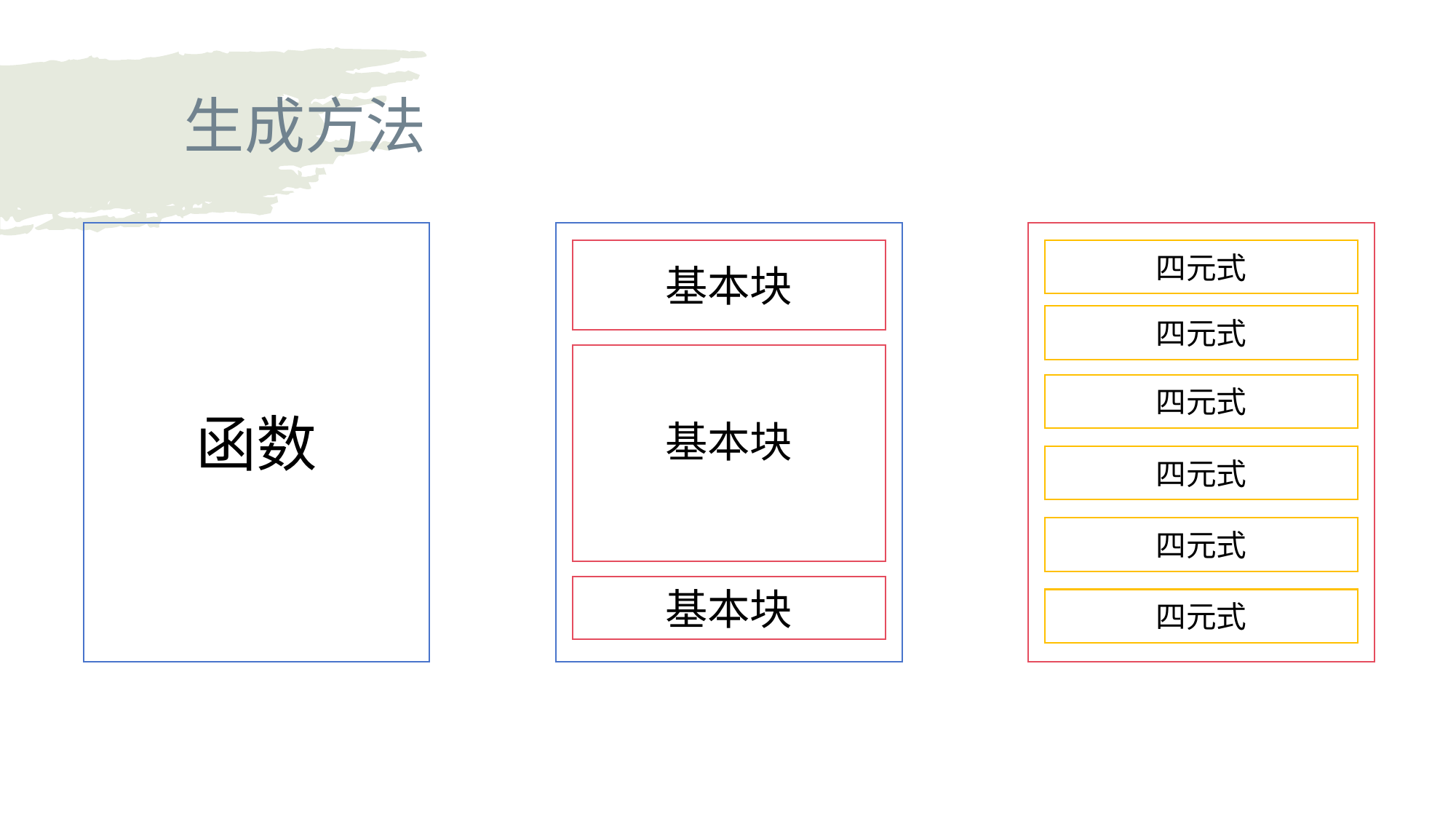

生成方法

函数

基本块

四元式

四元式

基本块

四元式

四元式

四元式

基本块

四元式